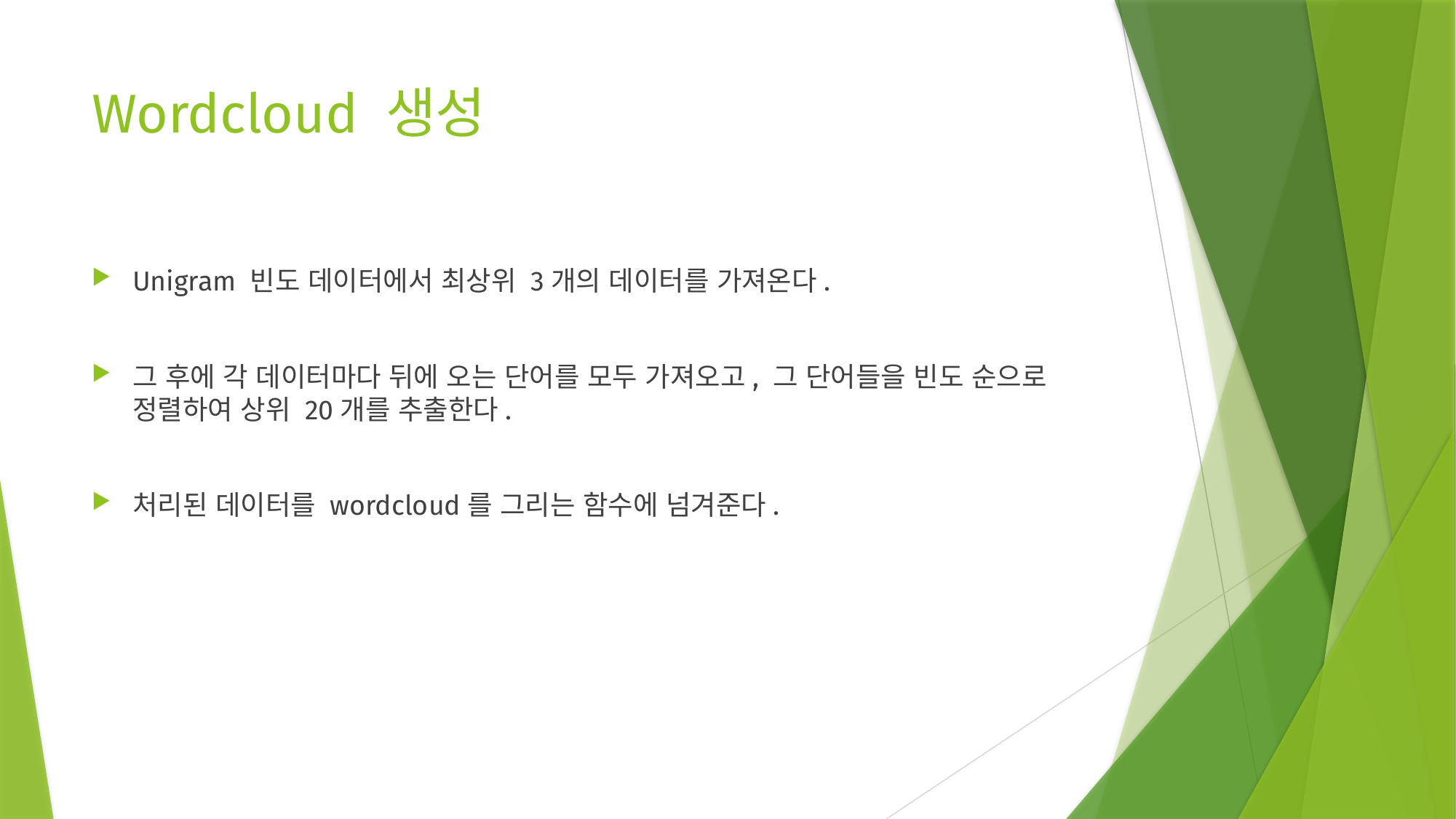

# Wordcloud 생성
Unigram 빈도 데이터에서 최상위 3개의 데이터를 가져온다.

그 후에 각 데이터마다 뒤에 오는 단어를 모두 가져오고, 그 단어들을 빈도 순으로 정렬하여 상위 20개를 추출한다.

처리된 데이터를 wordcloud를 그리는 함수에 넘겨준다.